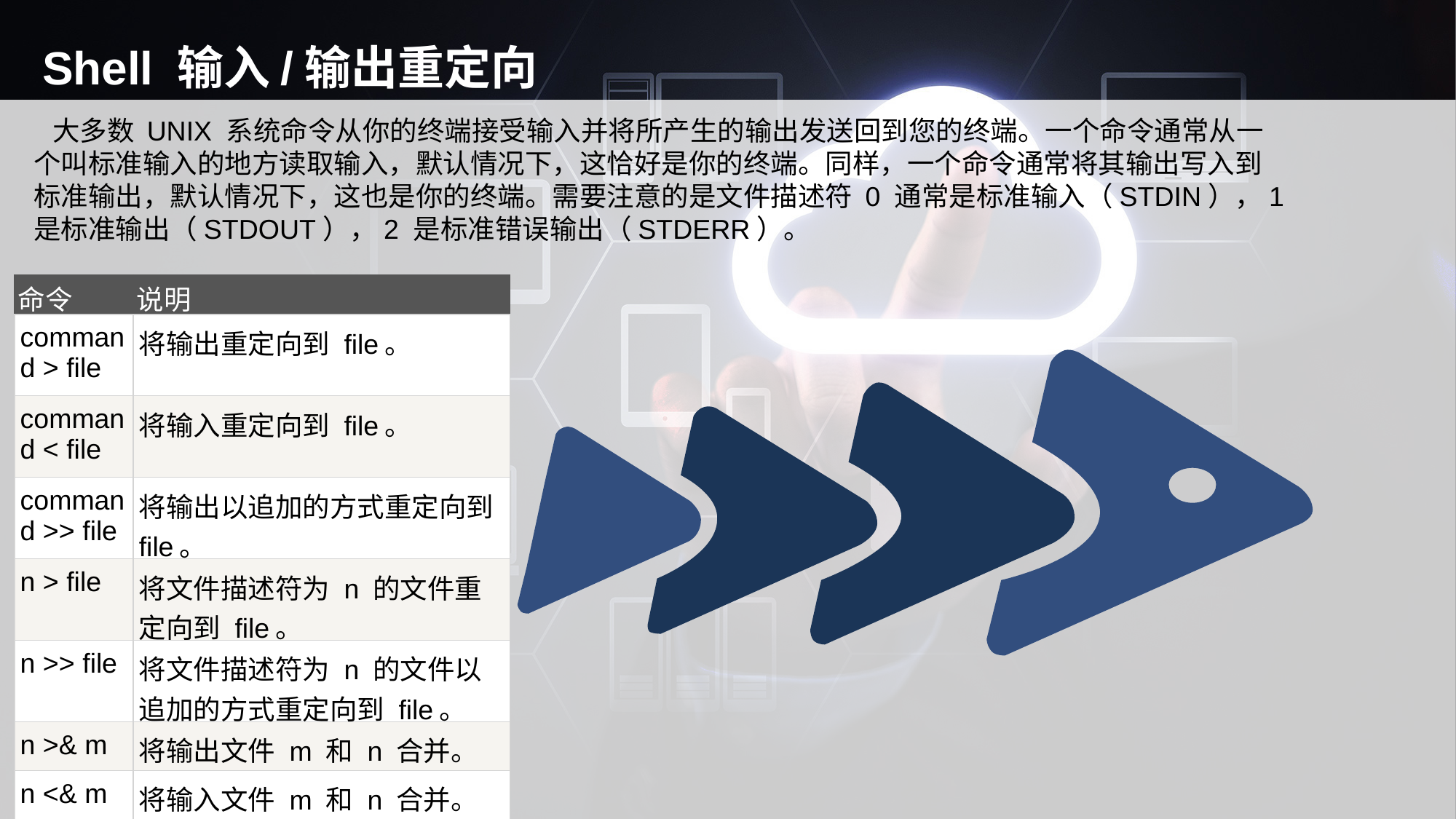

# Shell 输入/输出重定向
  大多数 UNIX 系统命令从你的终端接受输入并将所产生的输出发送回​​到您的终端。一个命令通常从一个叫标准输入的地方读取输入，默认情况下，这恰好是你的终端。同样，一个命令通常将其输出写入到标准输出，默认情况下，这也是你的终端。需要注意的是文件描述符 0 通常是标准输入（STDIN），1 是标准输出（STDOUT），2 是标准错误输出（STDERR）。
| 命令 | 说明 |
| --- | --- |
| command > file | 将输出重定向到 file。 |
| command < file | 将输入重定向到 file。 |
| command >> file | 将输出以追加的方式重定向到 file。 |
| n > file | 将文件描述符为 n 的文件重定向到 file。 |
| n >> file | 将文件描述符为 n 的文件以追加的方式重定向到 file。 |
| n >& m | 将输出文件 m 和 n 合并。 |
| n <& m | 将输入文件 m 和 n 合并。 |